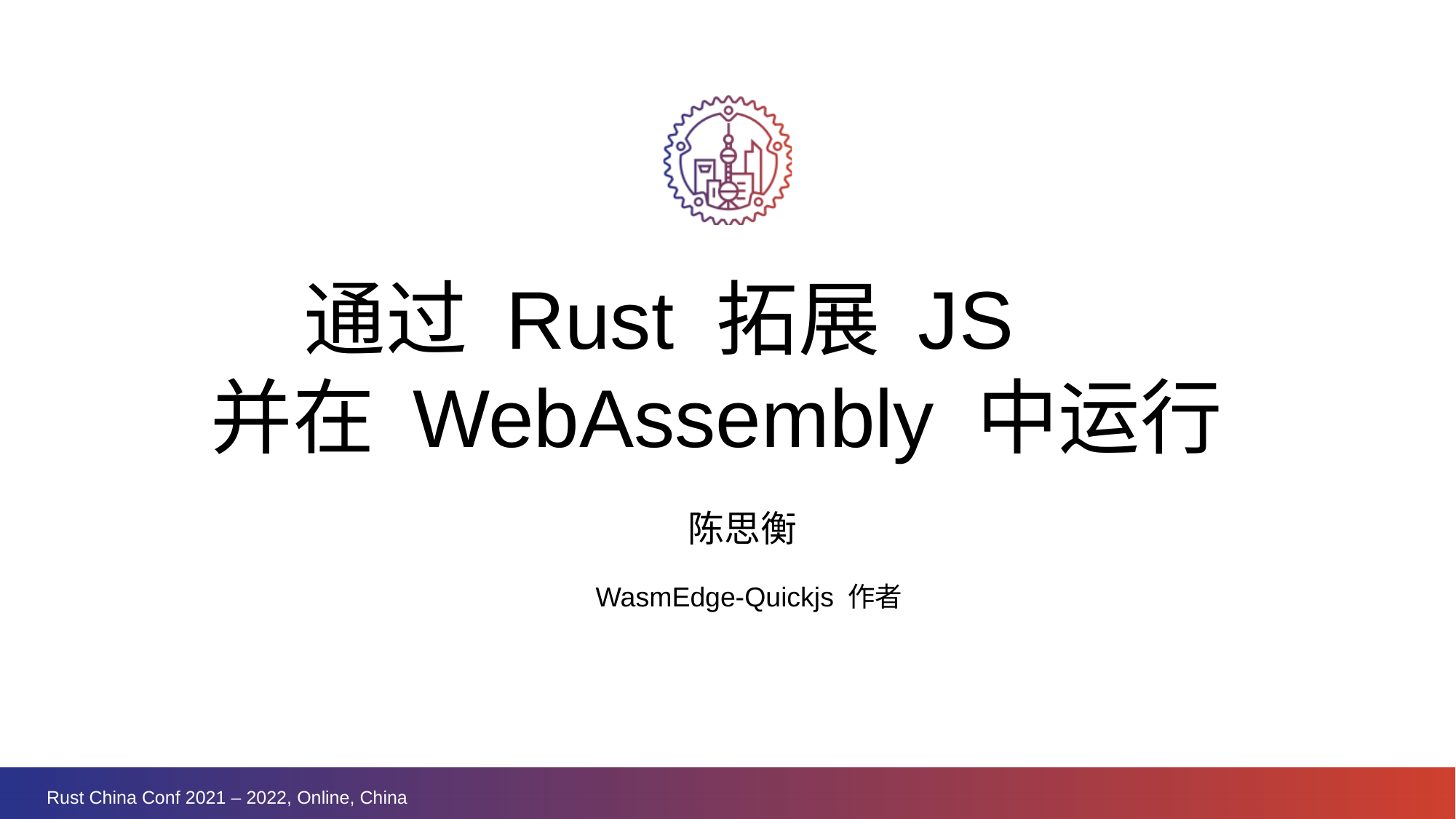

通过 Rust 拓展 JS
并在 WebAssembly 中运行
陈思衡
WasmEdge-Quickjs 作者